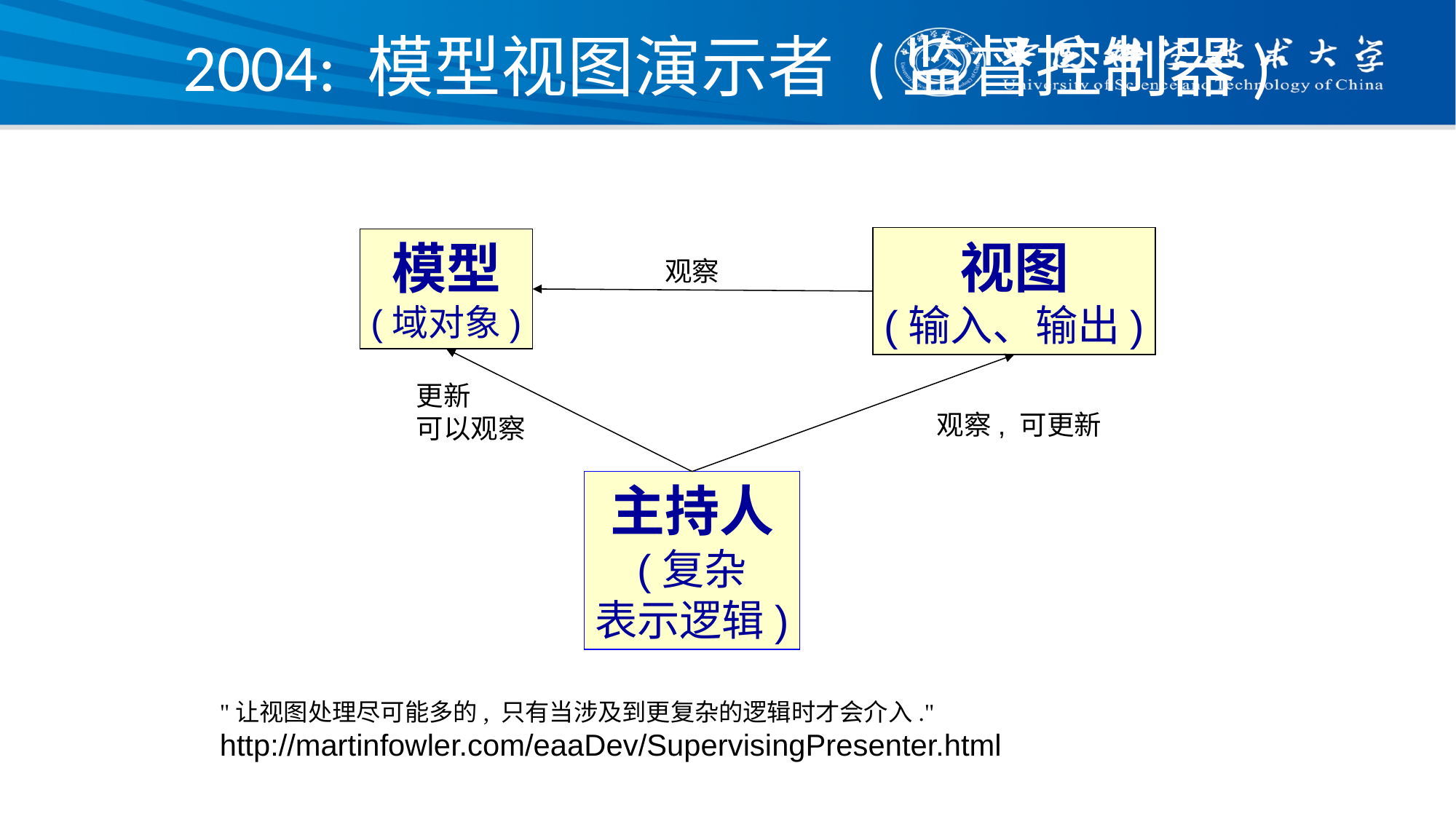

2004: 模型视图演示者 (监督控制器)
视图
(输入、输出)
模型
(域对象)
观察
更新
可以观察
观察, 可更新
主持人
(复杂
表示逻辑)
"让视图处理尽可能多的, 只有当涉及到更复杂的逻辑时才会介入."
http://martinfowler.com/eaaDev/SupervisingPresenter.html